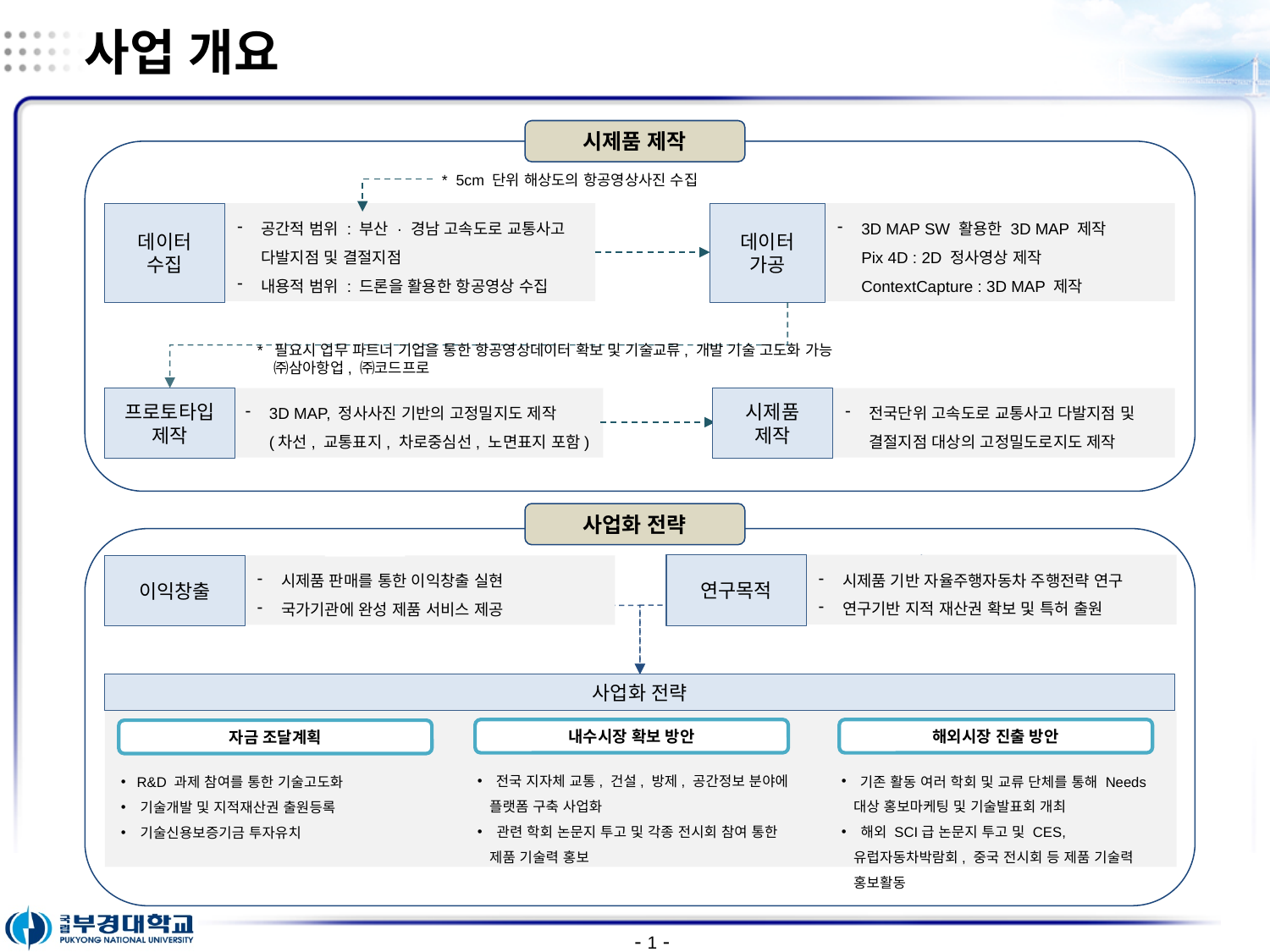

사업 개요
시제품 제작

*  5cm 단위 해상도의 항공영상사진 수집
데이터
수집
공간적 범위 : 부산 · 경남 고속도로 교통사고 다발지점 및 결절지점
내용적 범위 : 드론을 활용한 항공영상 수집
데이터
가공
3D MAP SW 활용한 3D MAP 제작
Pix 4D : 2D 정사영상 제작
ContextCapture : 3D MAP 제작
*  필요시 업무 파트너 기업을 통한 항공영상데이터 확보 및 기술교류, 개발 기술 고도화 가능
    ㈜삼아항업, ㈜코드프로
프로토타입제작
3D MAP, 정사사진 기반의 고정밀지도 제작
(차선, 교통표지, 차로중심선, 노면표지 포함)
시제품
제작
전국단위 고속도로 교통사고 다발지점 및 결절지점 대상의 고정밀도로지도 제작
사업화 전략

연구목적
시제품 기반 자율주행자동차 주행전략 연구
연구기반 지적 재산권 확보 및 특허 출원
이익창출
시제품 판매를 통한 이익창출 실현
국가기관에 완성 제품 서비스 제공
사업화 전략

내수시장 확보 방안
 전국 지자체 교통, 건설, 방제, 공간정보 분야에 플랫폼 구축 사업화
 관련 학회 논문지 투고 및 각종 전시회 참여 통한 제품 기술력 홍보
해외시장 진출 방안
자금 조달계획
 기존 활동 여러 학회 및 교류 단체를 통해 Needs 대상 홍보마케팅 및 기술발표회 개최
 해외 SCI급 논문지 투고 및 CES, 유럽자동차박람회, 중국 전시회 등 제품 기술력 홍보활동
 R&D 과제 참여를 통한 기술고도화
 기술개발 및 지적재산권 출원등록
 기술신용보증기금 투자유치